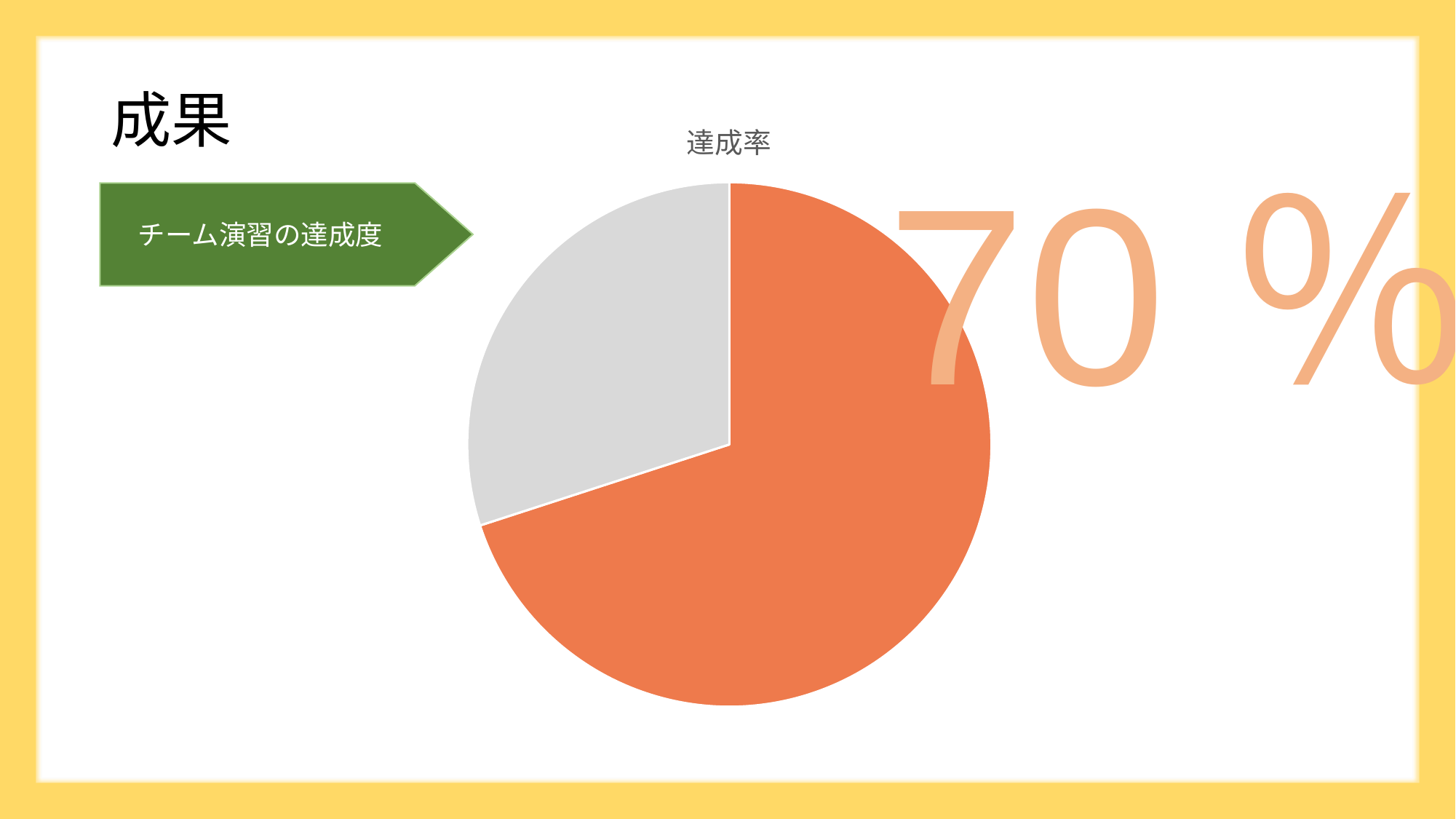

# 成果

### Chart:

| Category | 達成率 |
|---|---|
| 実装 | 70.0 |
| 未実装 | 30.0 |
70％
　チーム演習の達成度